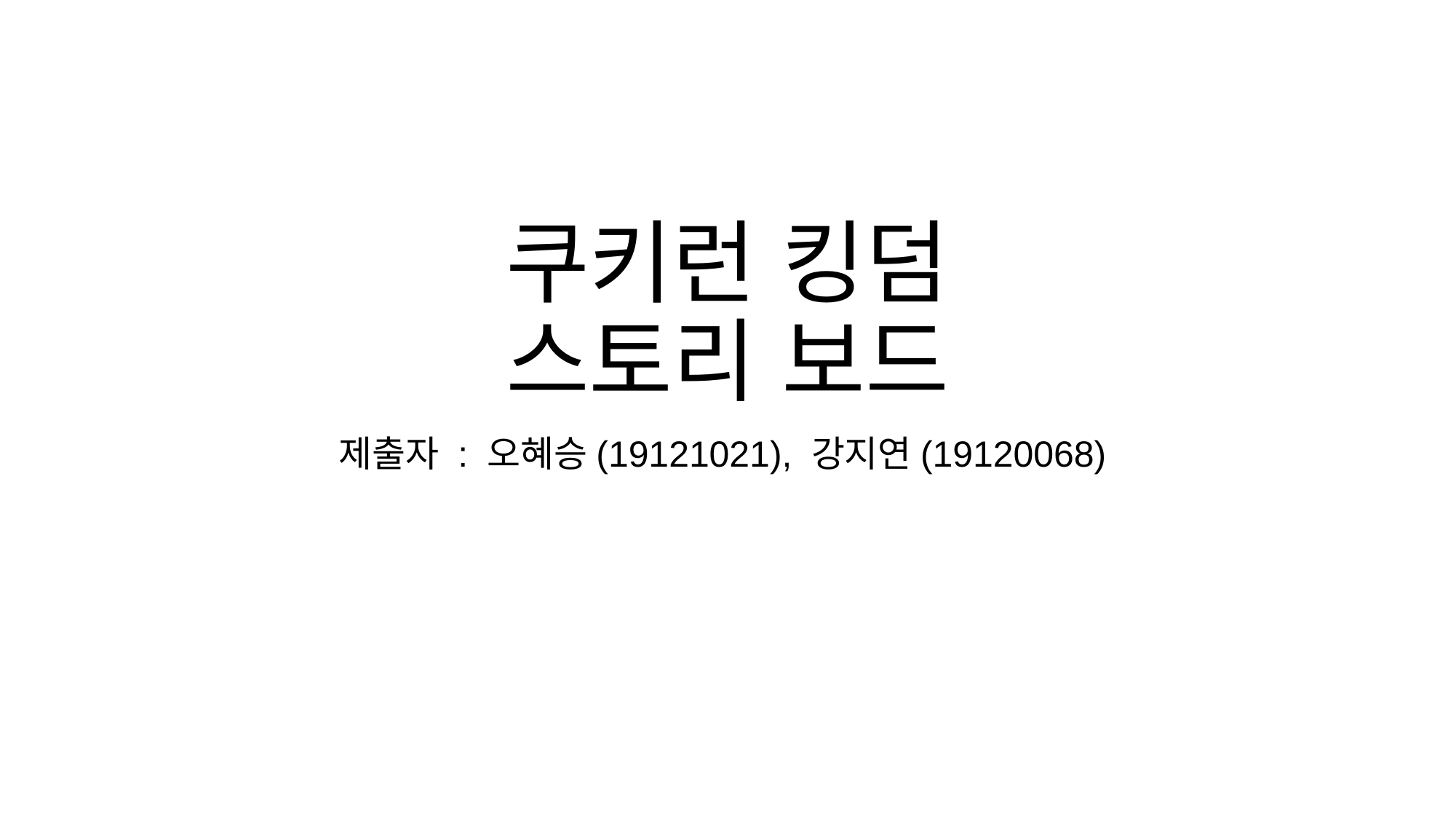

# 쿠키런 킹덤 스토리 보드
제출자 : 오혜승(19121021), 강지연(19120068)